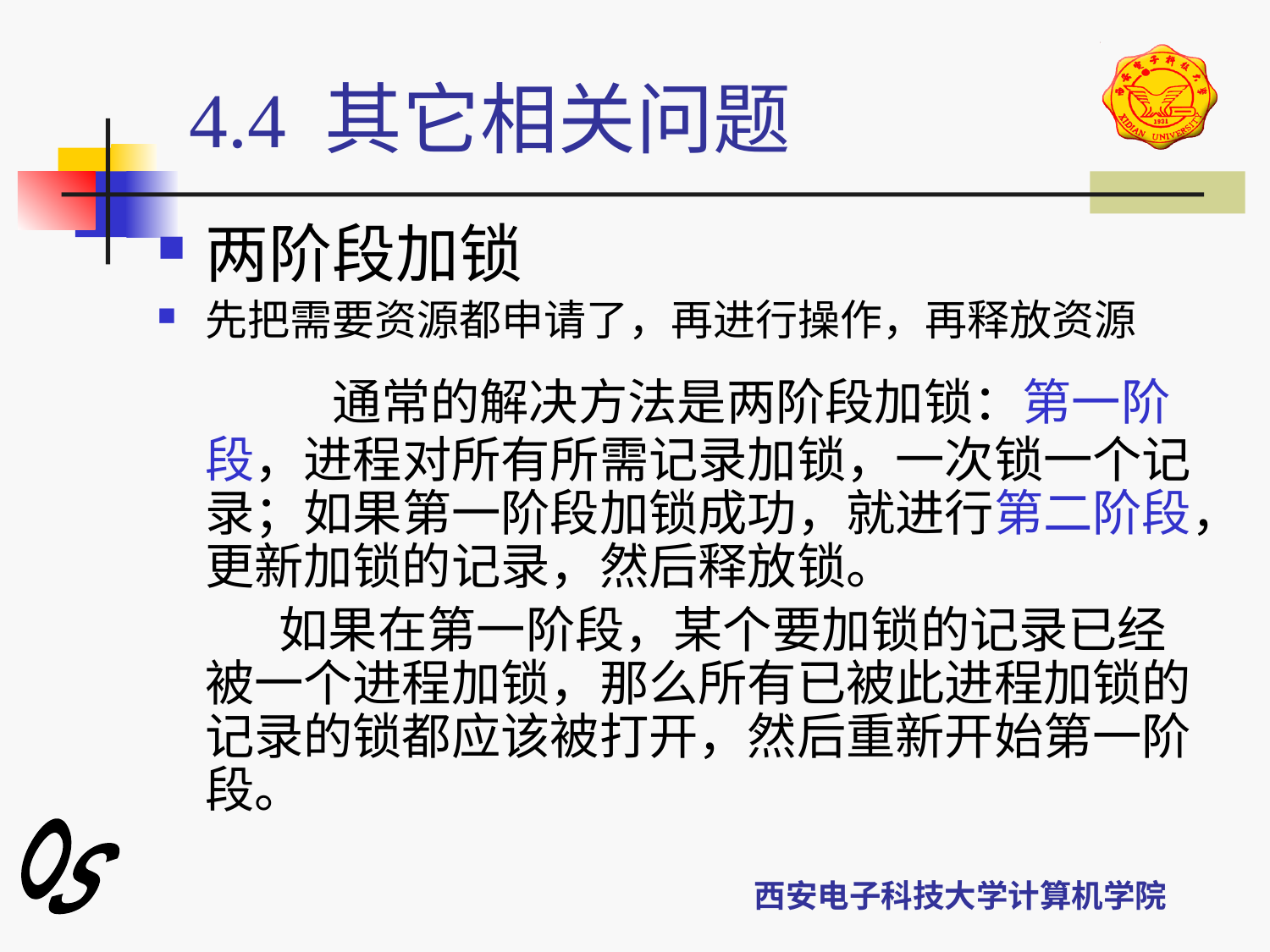

# 4.4 其它相关问题
两阶段加锁
先把需要资源都申请了，再进行操作，再释放资源
		通常的解决方法是两阶段加锁：第一阶段，进程对所有所需记录加锁，一次锁一个记录；如果第一阶段加锁成功，就进行第二阶段，更新加锁的记录，然后释放锁。
          如果在第一阶段，某个要加锁的记录已经被一个进程加锁，那么所有已被此进程加锁的记录的锁都应该被打开，然后重新开始第一阶段。
39